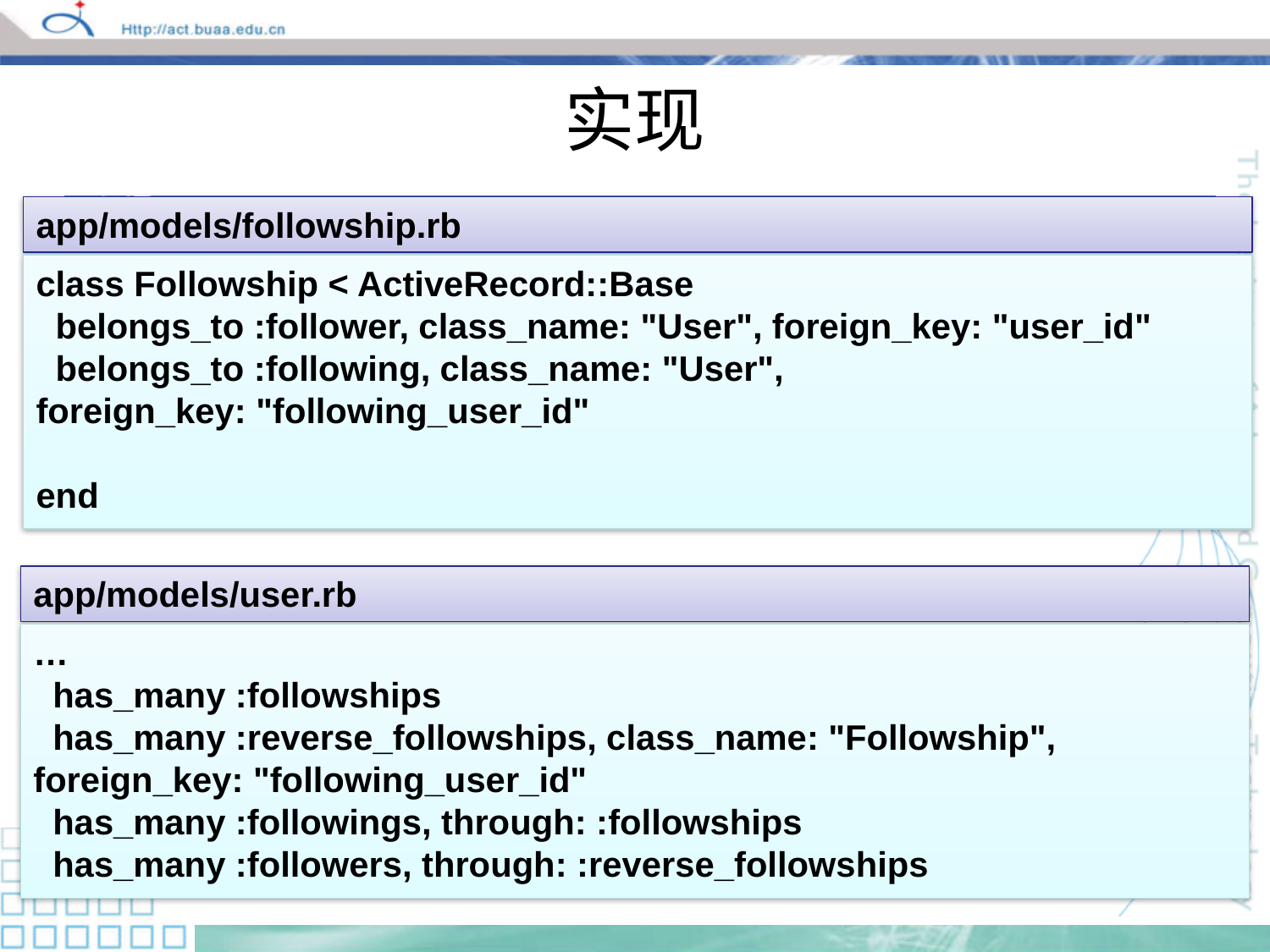

# 实现
app/models/followship.rb
class Followship < ActiveRecord::Base
  belongs_to :follower, class_name: "User", foreign_key: "user_id"
  belongs_to :following, class_name: "User",
foreign_key: "following_user_id"

end

app/models/user.rb
…
  has_many :followships
  has_many :reverse_followships, class_name: "Followship",
foreign_key: "following_user_id"
  has_many :followings, through: :followships
  has_many :followers, through: :reverse_followships